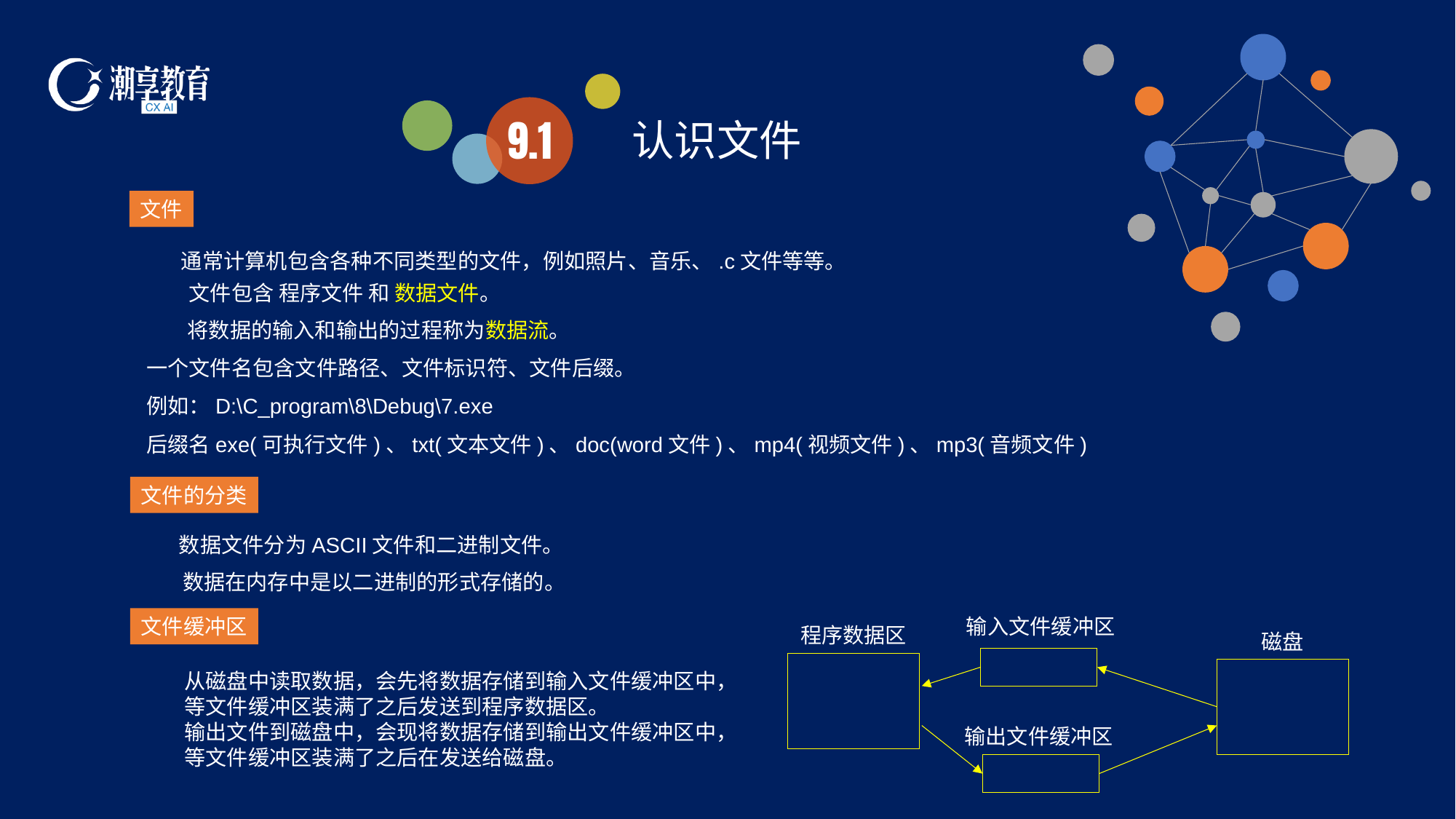

9.1

认识文件
文件
通常计算机包含各种不同类型的文件，例如照片、音乐、.c文件等等。
文件包含 程序文件 和 数据文件。
将数据的输入和输出的过程称为数据流。
一个文件名包含文件路径、文件标识符、文件后缀。
例如：D:\C_program\8\Debug\7.exe
后缀名exe(可执行文件)、txt(文本文件)、doc(word文件)、mp4(视频文件)、mp3(音频文件)
文件的分类
数据文件分为ASCII文件和二进制文件。
数据在内存中是以二进制的形式存储的。
输入文件缓冲区
文件缓冲区
程序数据区
磁盘

从磁盘中读取数据，会先将数据存储到输入文件缓冲区中，
等文件缓冲区装满了之后发送到程序数据区。
输出文件到磁盘中，会现将数据存储到输出文件缓冲区中，
等文件缓冲区装满了之后在发送给磁盘。
输出文件缓冲区